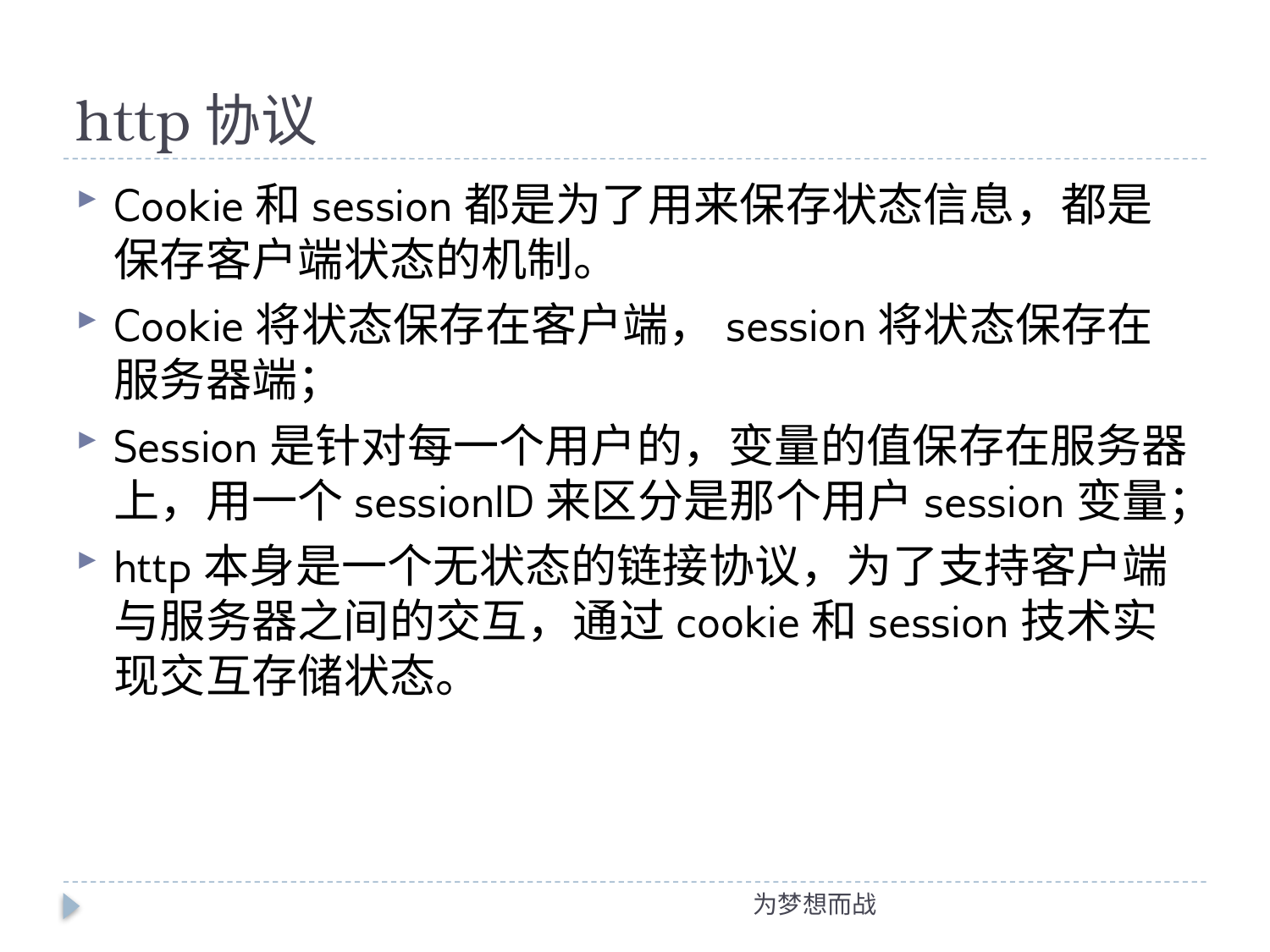

# http协议
Cookie和session都是为了用来保存状态信息，都是保存客户端状态的机制。
Cookie将状态保存在客户端，session将状态保存在服务器端；
Session是针对每一个用户的，变量的值保存在服务器上，用一个sessionID来区分是那个用户session变量；
http本身是一个无状态的链接协议，为了支持客户端与服务器之间的交互，通过cookie和session技术实现交互存储状态。
为梦想而战